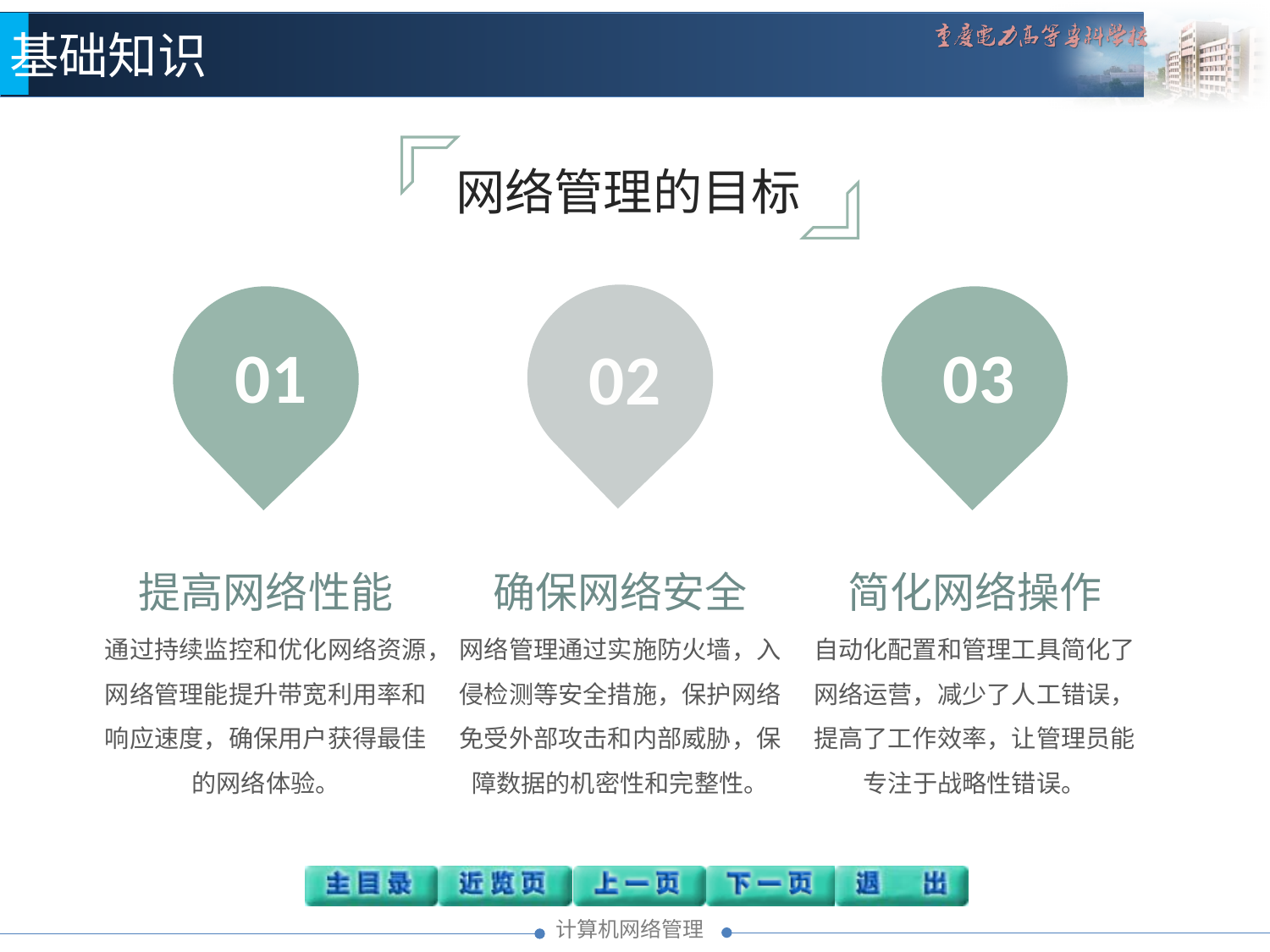

基础知识

网络管理的目标

提高网络性能
通过持续监控和优化网络资源，网络管理能提升带宽利用率和响应速度，确保用户获得最佳的网络体验。
确保网络安全
网络管理通过实施防火墙，入侵检测等安全措施，保护网络免受外部攻击和内部威胁，保障数据的机密性和完整性。
简化网络操作
自动化配置和管理工具简化了网络运营，减少了人工错误，提高了工作效率，让管理员能专注于战略性错误。
02
01
03
05
01
03
02